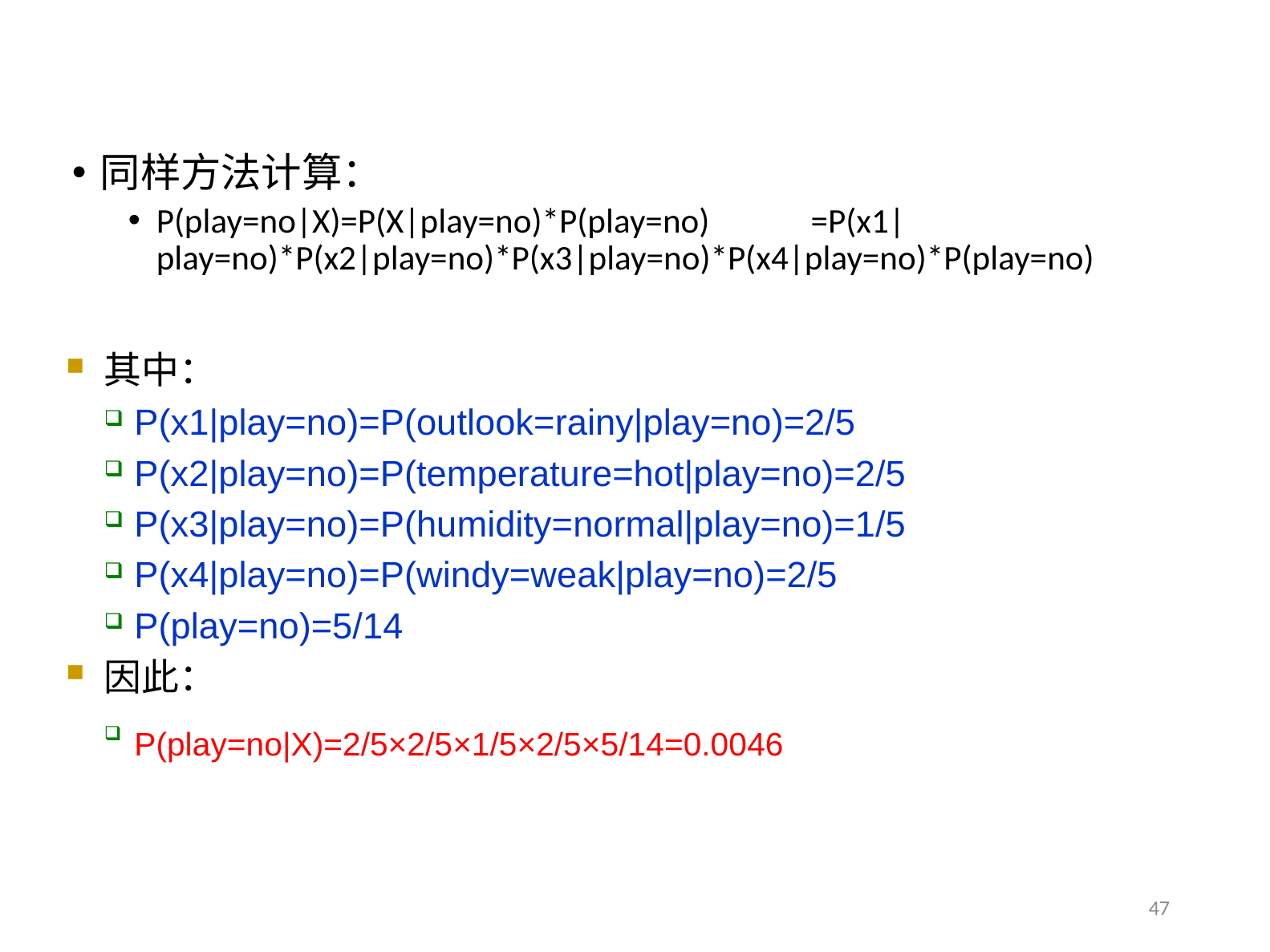

同样方法计算：
P(play=no|X)=P(X|play=no)*P(play=no)             =P(x1|play=no)*P(x2|play=no)*P(x3|play=no)*P(x4|play=no)*P(play=no)
其中：
P(x1|play=no)=P(outlook=rainy|play=no)=2/5
P(x2|play=no)=P(temperature=hot|play=no)=2/5
P(x3|play=no)=P(humidity=normal|play=no)=1/5
P(x4|play=no)=P(windy=weak|play=no)=2/5
P(play=no)=5/14
因此：
P(play=no|X)=2/5×2/5×1/5×2/5×5/14=0.0046
47